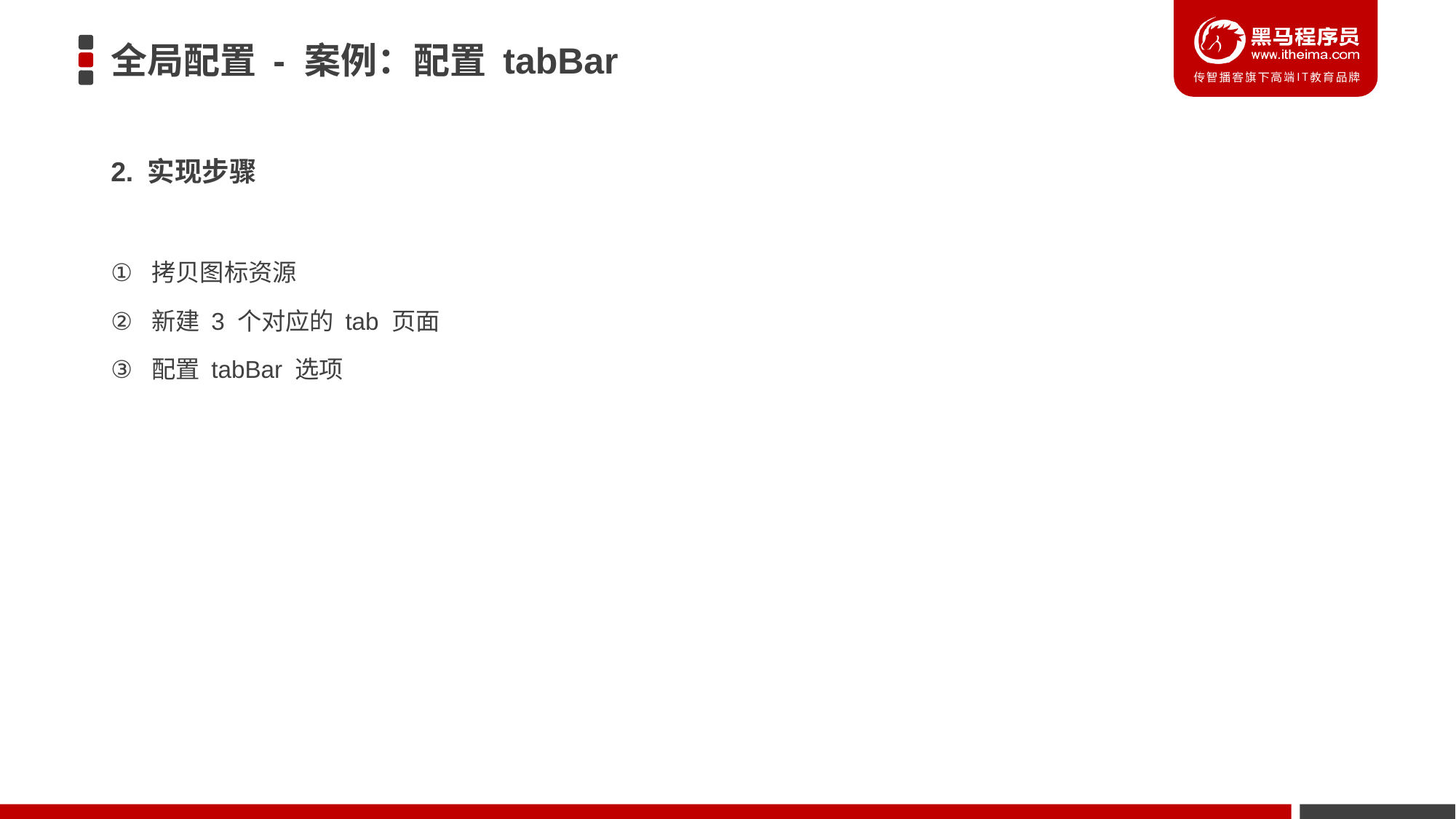

# 全局配置 - 案例：配置 tabBar
2. 实现步骤
拷贝图标资源
新建 3 个对应的 tab 页面
配置 tabBar 选项